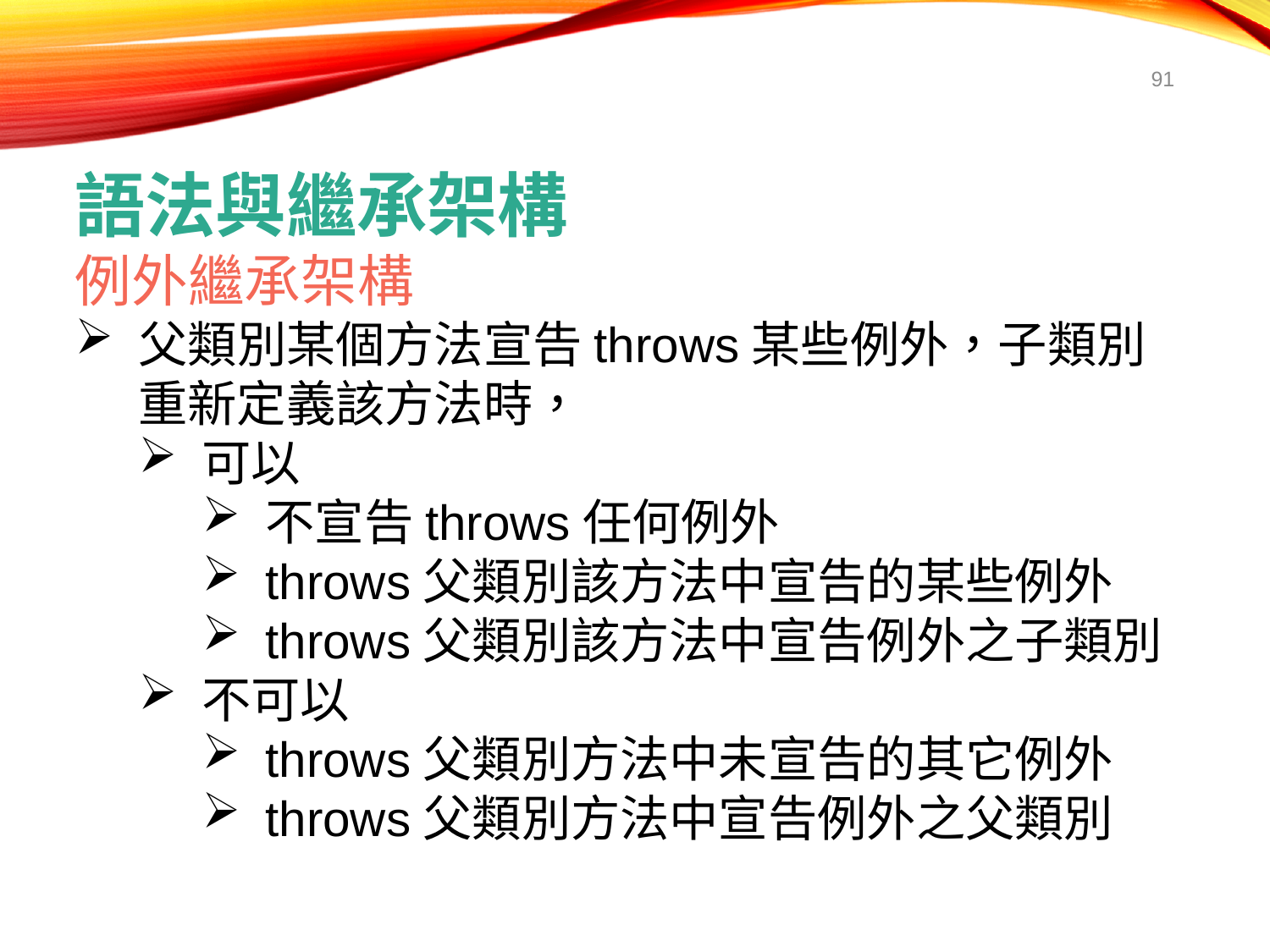

91
語法與繼承架構
例外繼承架構
父類別某個方法宣告throws某些例外，子類別重新定義該方法時，
可以
不宣告throws任何例外
throws父類別該方法中宣告的某些例外
throws父類別該方法中宣告例外之子類別
不可以
throws父類別方法中未宣告的其它例外
throws父類別方法中宣告例外之父類別